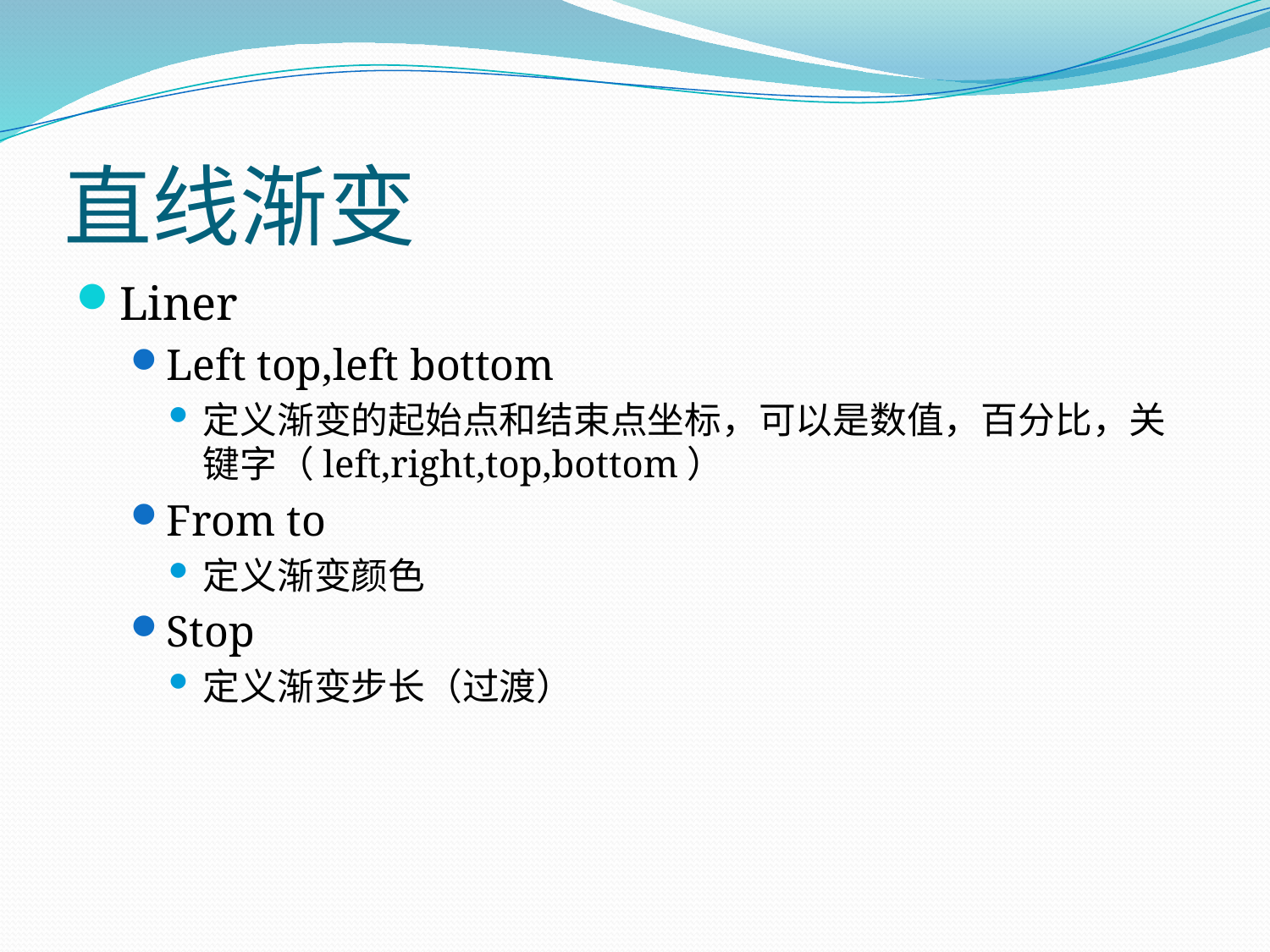

# 直线渐变
Liner
Left top,left bottom
定义渐变的起始点和结束点坐标，可以是数值，百分比，关键字（left,right,top,bottom）
From to
定义渐变颜色
Stop
定义渐变步长（过渡）